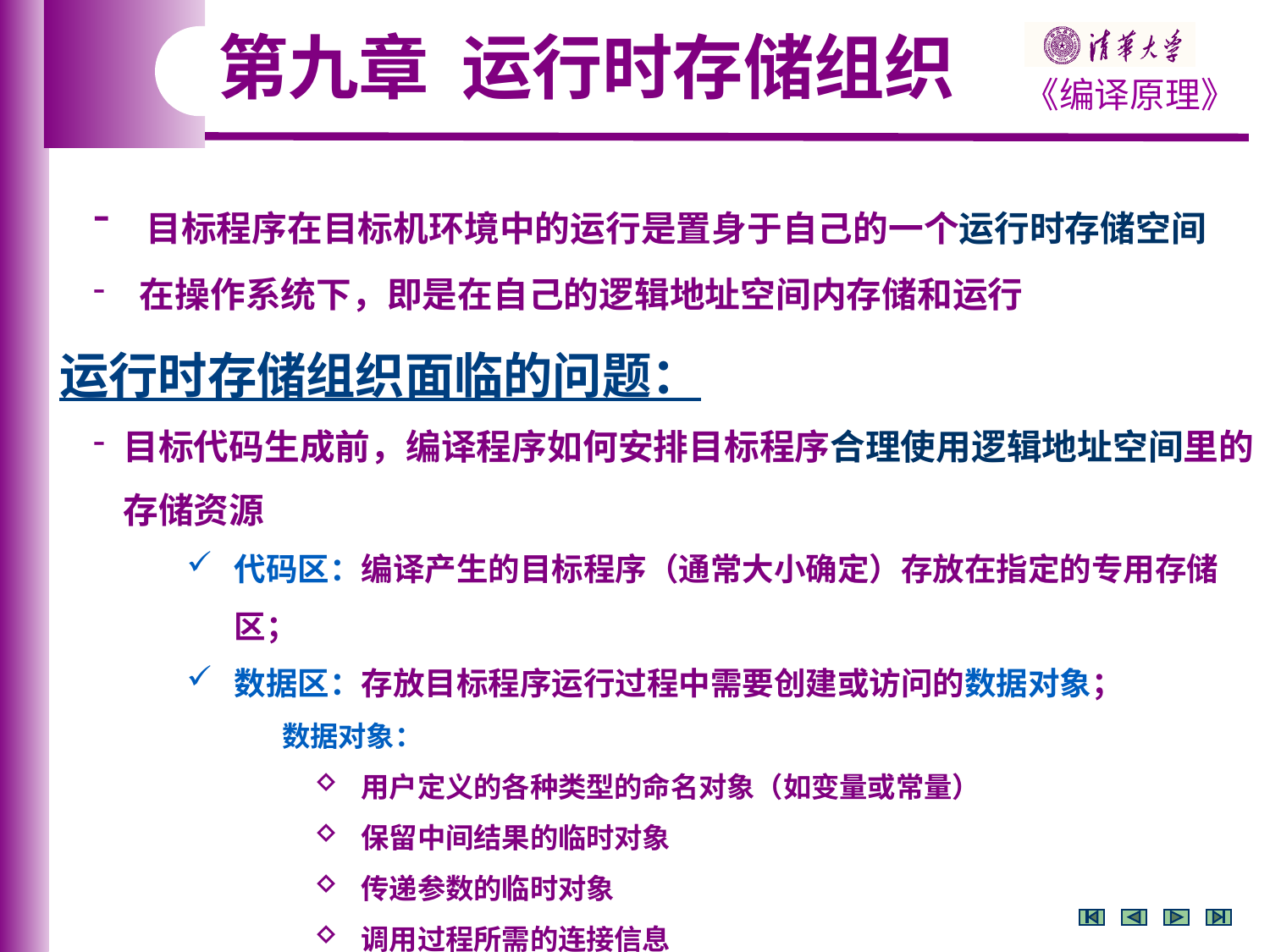

第九章  运行时存储组织
 目标程序在目标机环境中的运行是置身于自己的一个运行时存储空间
 在操作系统下，即是在自己的逻辑地址空间内存储和运行
运行时存储组织面临的问题：
目标代码生成前，编译程序如何安排目标程序合理使用逻辑地址空间里的存储资源
代码区：编译产生的目标程序（通常大小确定）存放在指定的专用存储区；
数据区：存放目标程序运行过程中需要创建或访问的数据对象；
              数据对象：
用户定义的各种类型的命名对象（如变量或常量）
保留中间结果的临时对象
传递参数的临时对象
调用过程所需的连接信息